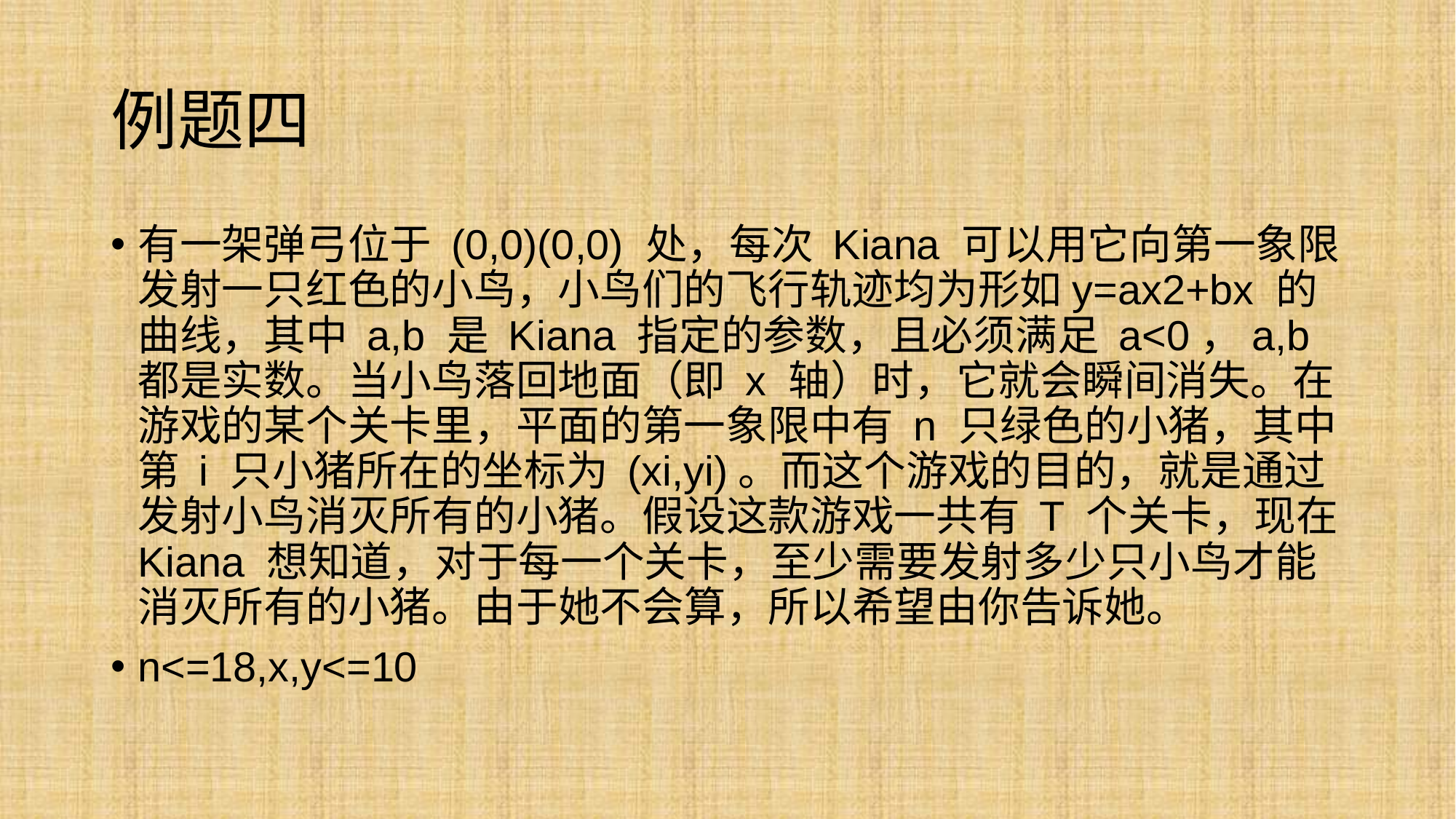

# 例题四
有一架弹弓位于 (0,0)(0,0) 处，每次 Kiana 可以用它向第一象限发射一只红色的小鸟，小鸟们的飞行轨迹均为形如y=ax2+bx 的曲线，其中 a,b 是 Kiana 指定的参数，且必须满足 a<0，a,b都是实数。当小鸟落回地面（即 x 轴）时，它就会瞬间消失。在游戏的某个关卡里，平面的第一象限中有 n 只绿色的小猪，其中第 i 只小猪所在的坐标为 (xi,yi)。而这个游戏的目的，就是通过发射小鸟消灭所有的小猪。假设这款游戏一共有 T 个关卡，现在 Kiana 想知道，对于每一个关卡，至少需要发射多少只小鸟才能消灭所有的小猪。由于她不会算，所以希望由你告诉她。
n<=18,x,y<=10